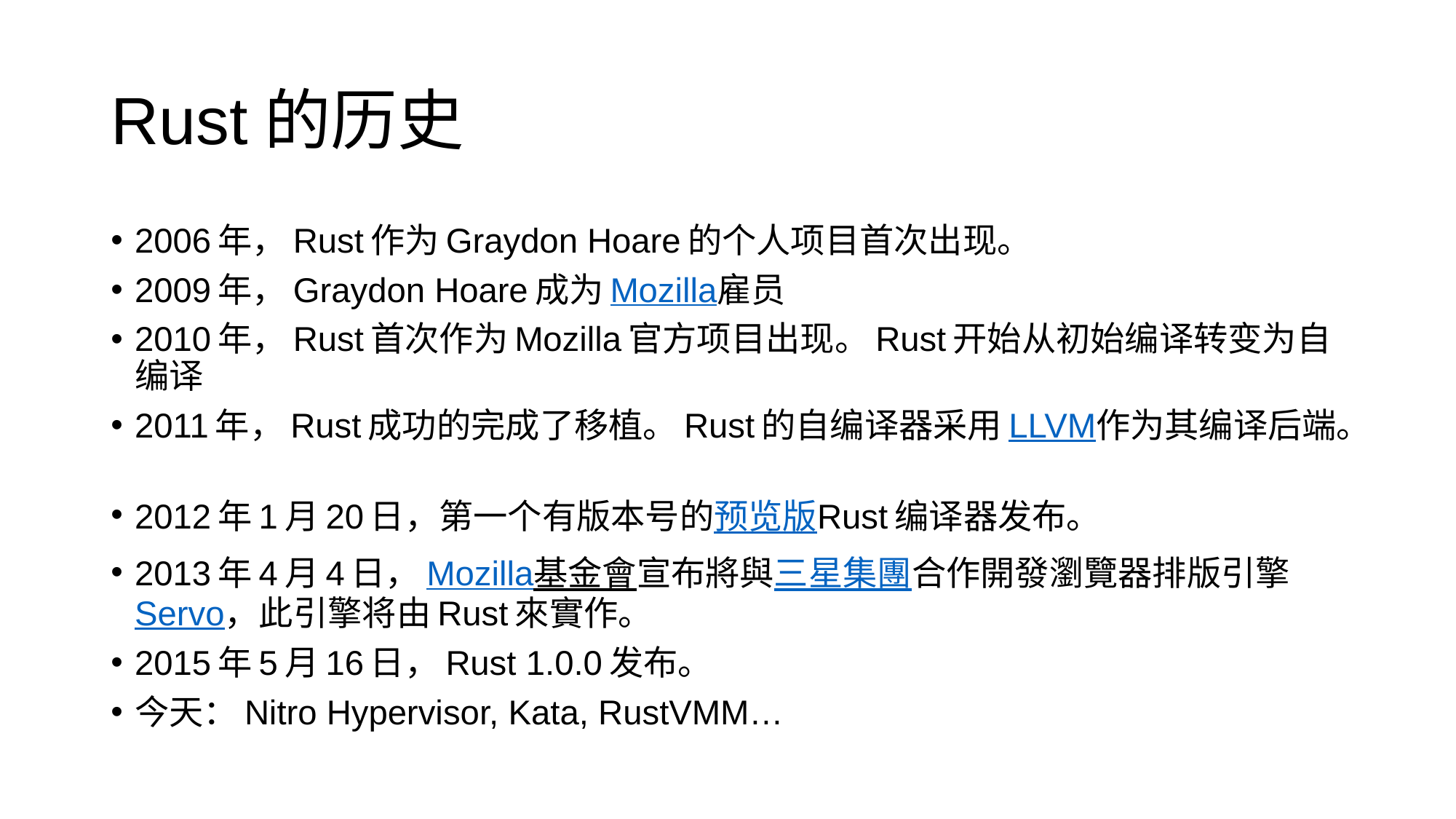

# Rust的历史
2006年，Rust作为Graydon Hoare的个人项目首次出现。
2009年，Graydon Hoare成为Mozilla雇员
2010年，Rust首次作为Mozilla官方项目出现。Rust开始从初始编译转变为自编译
2011年，Rust成功的完成了移植。Rust的自编译器采用LLVM作为其编译后端。
2012年1月20日，第一个有版本号的预览版Rust编译器发布。
2013年4月4日，Mozilla基金會宣布將與三星集團合作開發瀏覽器排版引擎Servo，此引擎将由Rust來實作。
2015年5月16日，Rust 1.0.0发布。
今天：Nitro Hypervisor, Kata, RustVMM…